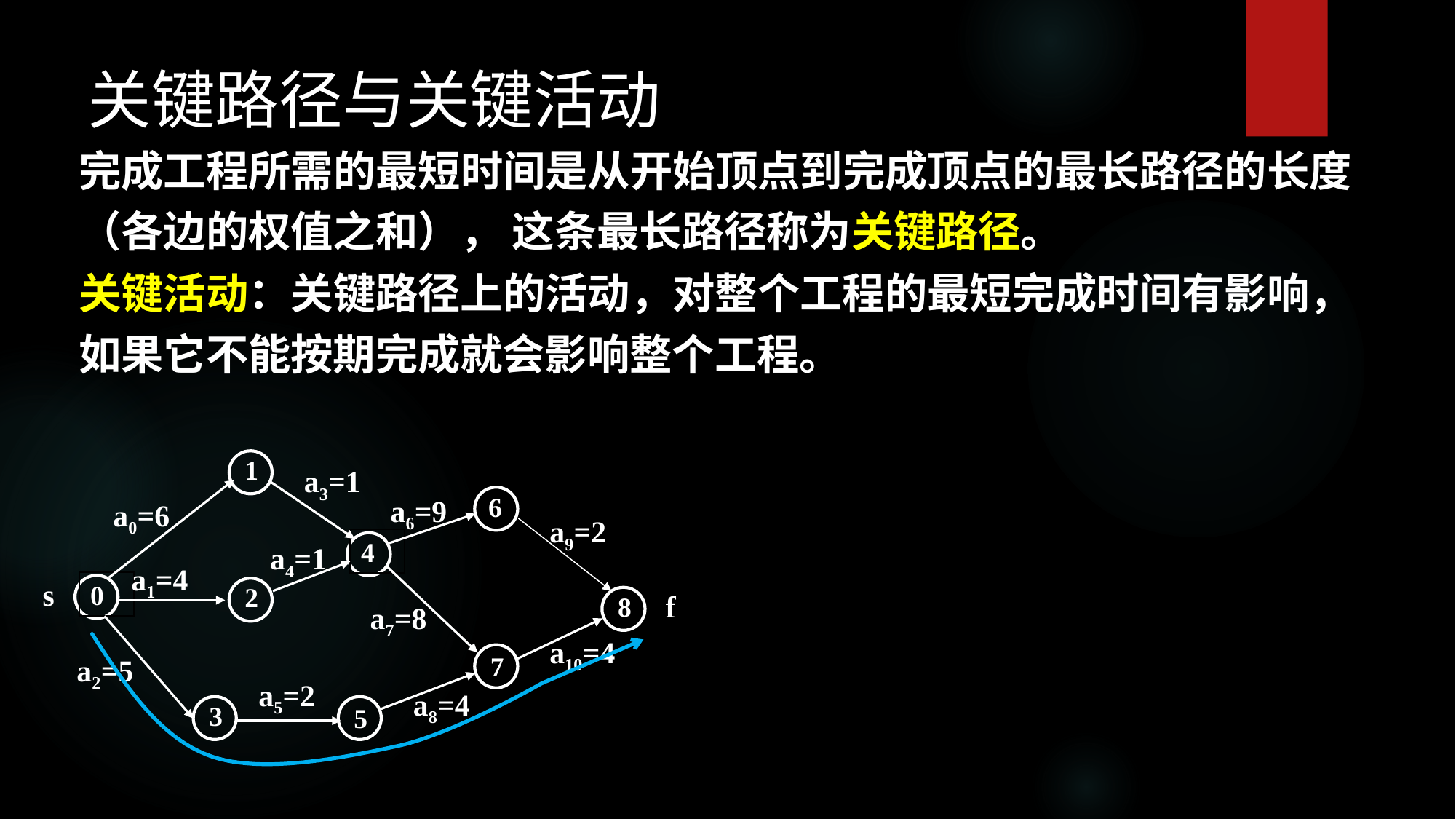

关键路径与关键活动
完成工程所需的最短时间是从开始顶点到完成顶点的最长路径的长度（各边的权值之和）， 这条最长路径称为关键路径。
关键活动：关键路径上的活动，对整个工程的最短完成时间有影响，如果它不能按期完成就会影响整个工程。
1

a3=1

6
a6=9

a0=6
a9=2

4

a4=1
a1=4

s
0
2

f
8

a7=8

a10=4
7

a2=5
a5=2

a8=4
3
5